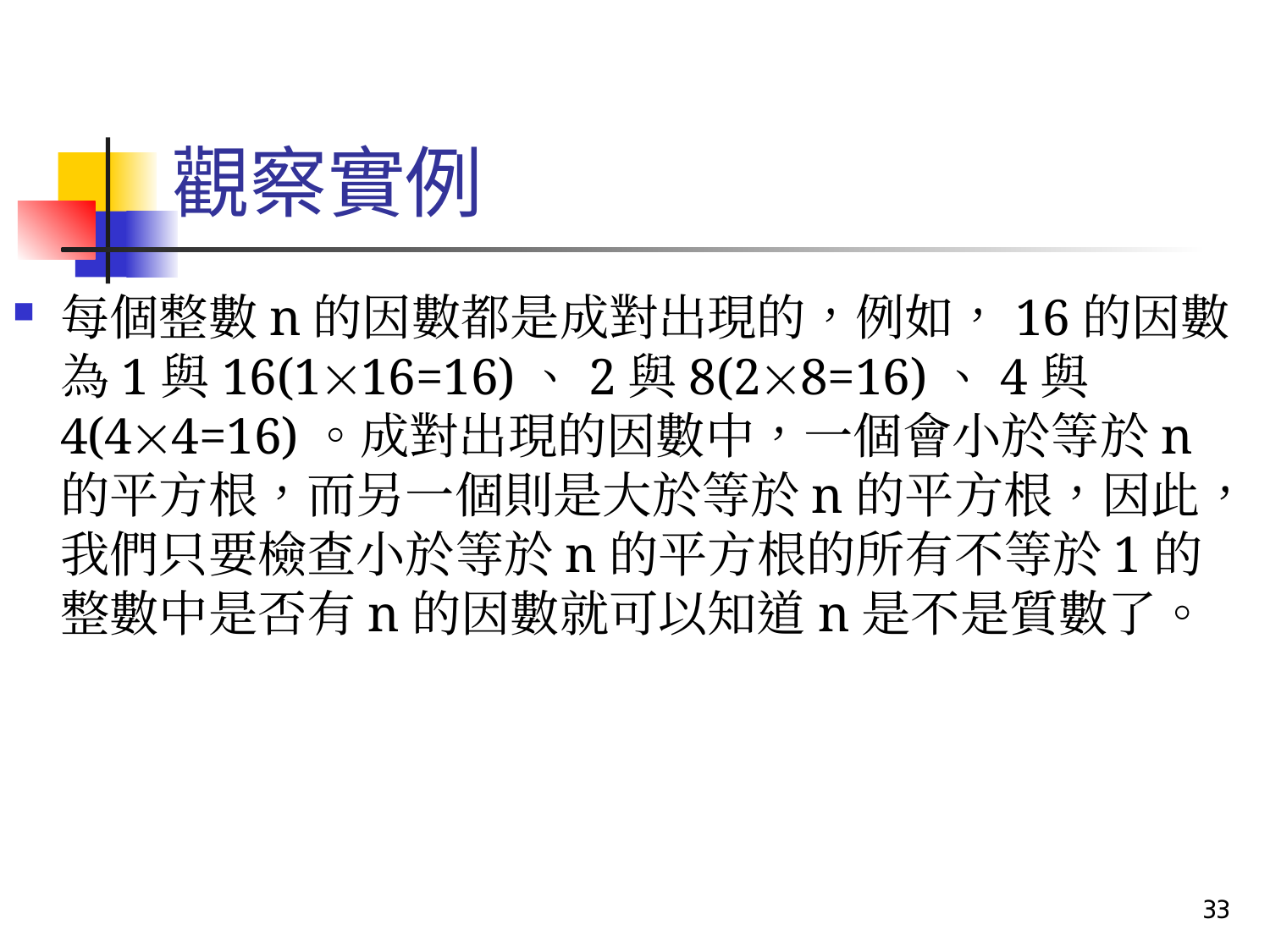

# 觀察實例
每個整數n的因數都是成對出現的，例如，16的因數為1與16(1×16=16)、2與8(2×8=16)、4與4(4×4=16)。成對出現的因數中，一個會小於等於n的平方根，而另一個則是大於等於n的平方根，因此，我們只要檢查小於等於n的平方根的所有不等於1的整數中是否有n的因數就可以知道n是不是質數了。

33